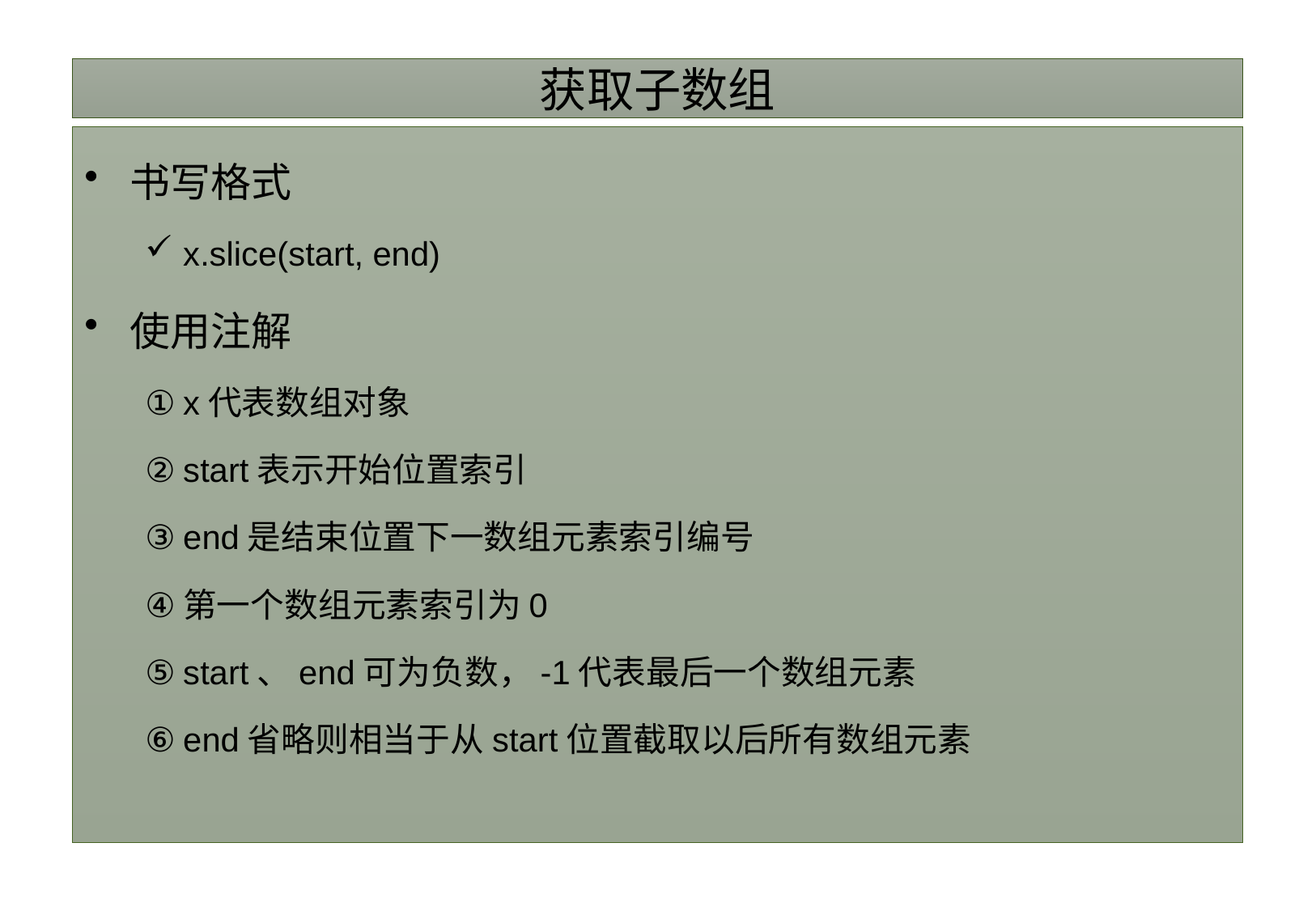

# 获取子数组
书写格式
x.slice(start, end)
使用注解
x代表数组对象
start表示开始位置索引
end是结束位置下一数组元素索引编号
第一个数组元素索引为0
start、end可为负数，-1代表最后一个数组元素
end省略则相当于从start位置截取以后所有数组元素